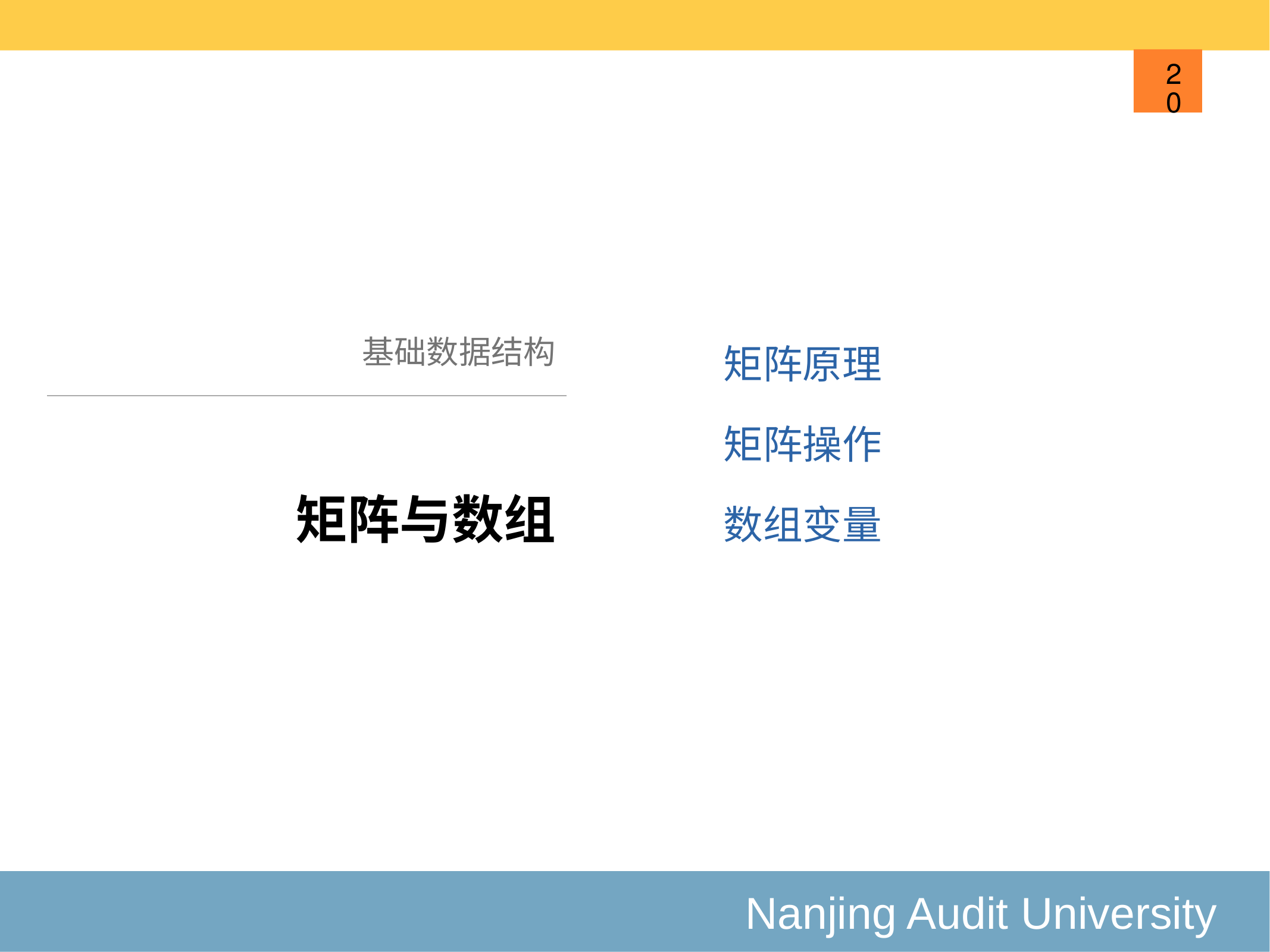

20
基础数据结构
矩阵原理
矩阵操作
# 矩阵与数组
数组变量